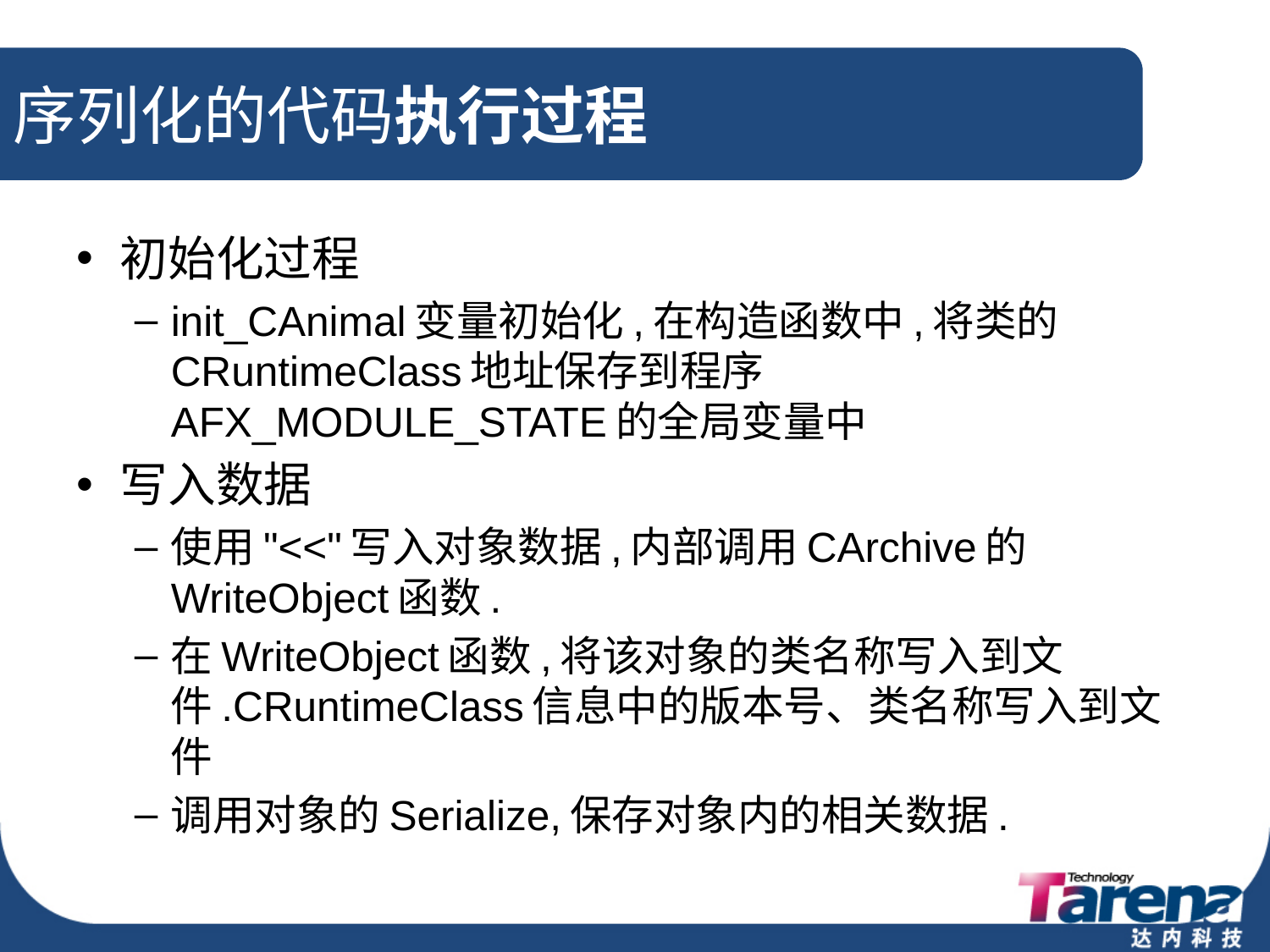

# 序列化的代码执行过程
初始化过程
init_CAnimal变量初始化,在构造函数中,将类的CRuntimeClass地址保存到程序AFX_MODULE_STATE的全局变量中
写入数据
使用"<<"写入对象数据,内部调用CArchive的WriteObject函数.
在WriteObject函数,将该对象的类名称写入到文件.CRuntimeClass信息中的版本号、类名称写入到文件
调用对象的Serialize,保存对象内的相关数据.